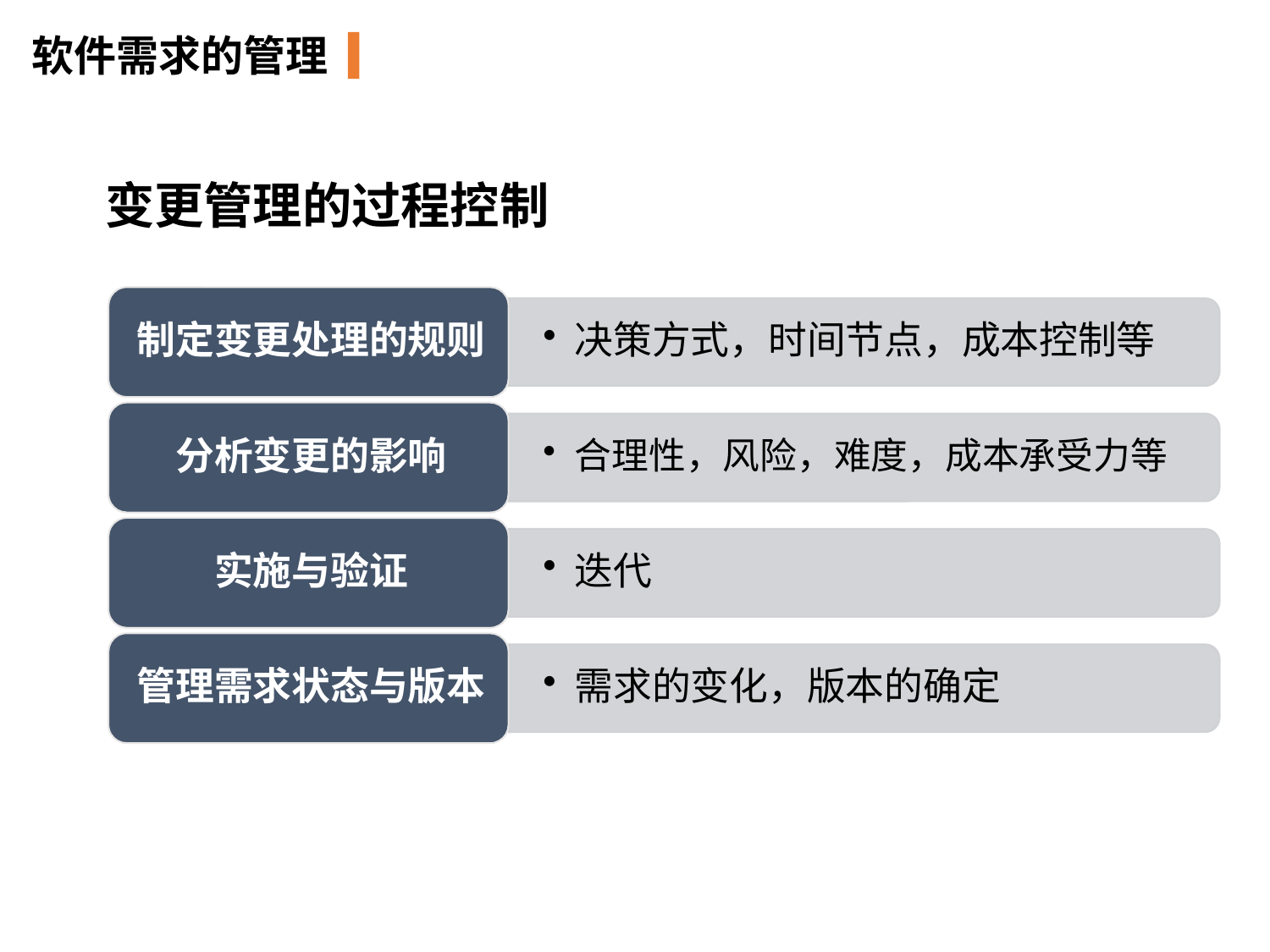

软件需求的管理

变更管理的过程控制
决策方式，时间节点，成本控制等
制定变更处理的规则
合理性，风险，难度，成本承受力等
分析变更的影响
迭代
实施与验证
需求的变化，版本的确定
管理需求状态与版本